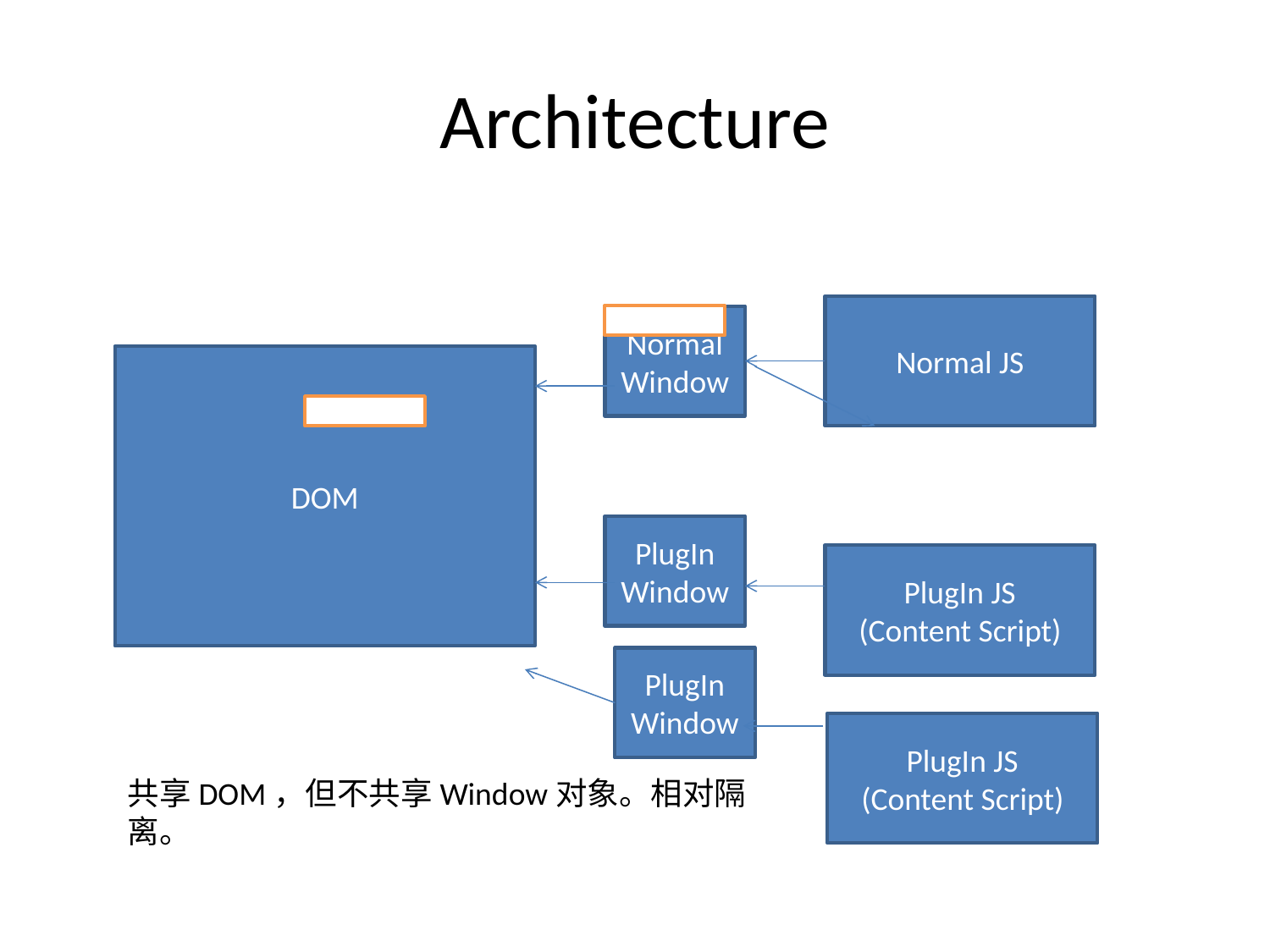

# Architecture
Normal JS

Normal Window
DOM

PlugIn Window
PlugIn JS
(Content Script)
PlugIn Window
PlugIn JS
(Content Script)
共享DOM，但不共享Window对象。相对隔离。